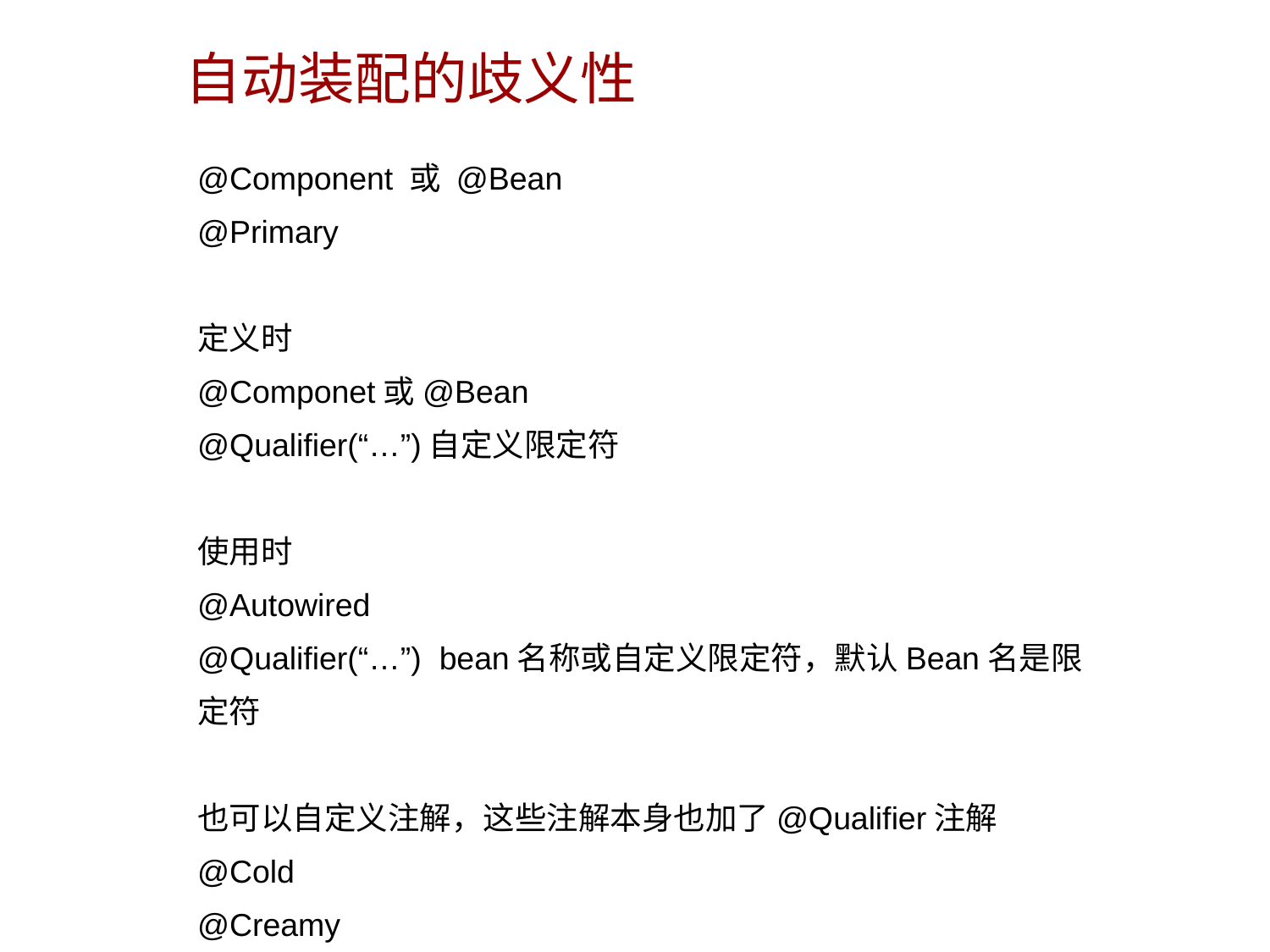

# 自动装配的歧义性
@Component 或 @Bean
@Primary

定义时
@Componet或@Bean
@Qualifier(“…”)自定义限定符

使用时
@Autowired
@Qualifier(“…”)  bean名称或自定义限定符，默认Bean名是限定符

也可以自定义注解，这些注解本身也加了@Qualifier注解
@Cold
@Creamy